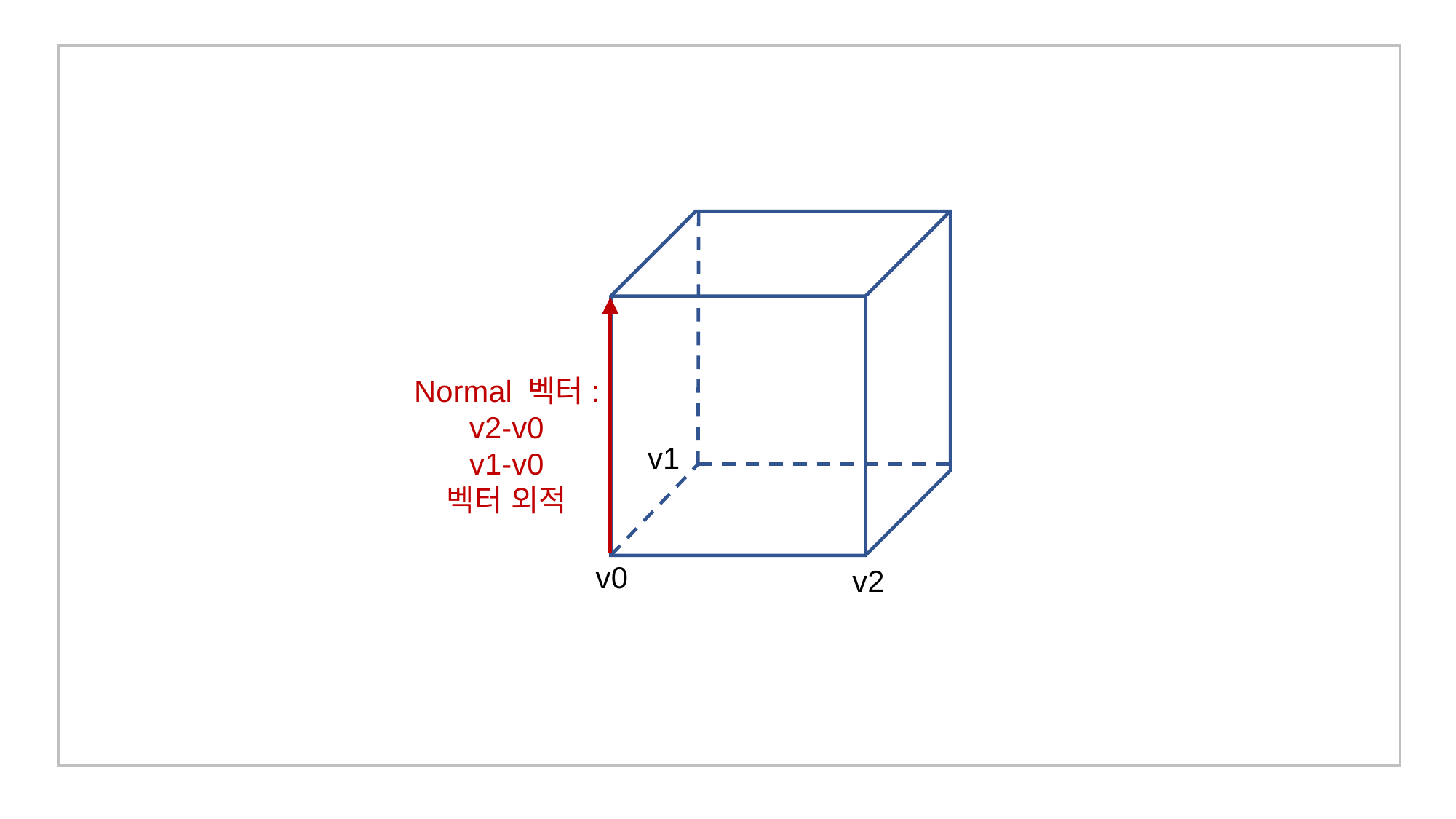

Normal 벡터:
v2-v0
v1-v0
벡터 외적
v1
v0
v2